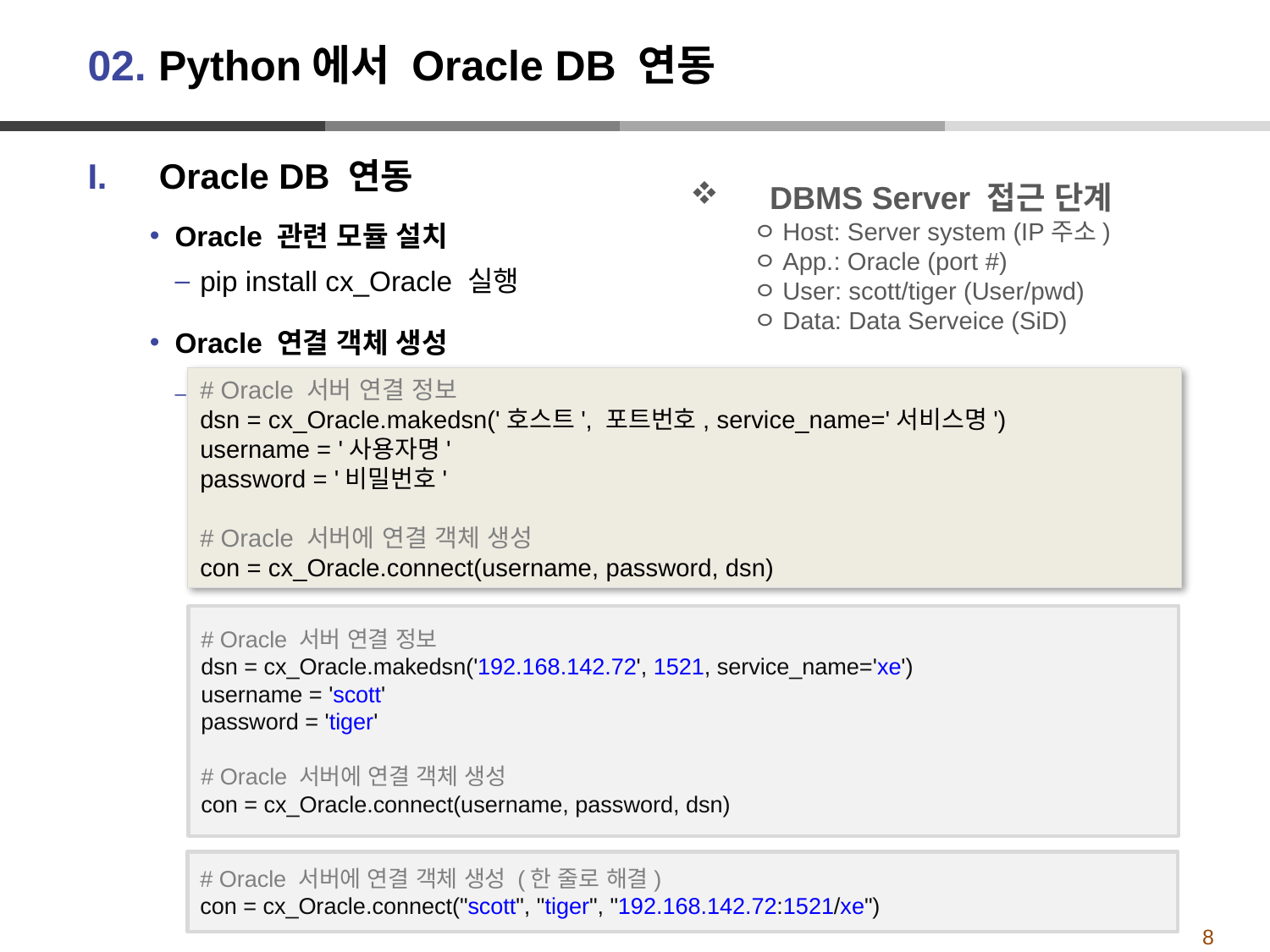

# 02. Python에서 Oracle DB 연동
Oracle DB 연동
Oracle 관련 모듈 설치
pip install cx_Oracle 실행
Oracle 연결 객체 생성

DBMS Server 접근 단계
ㅇHost: Server system (IP주소)
ㅇApp.: Oracle (port #)
ㅇUser: scott/tiger (User/pwd)
ㅇData: Data Serveice (SiD)
# Oracle 서버 연결 정보
dsn = cx_Oracle.makedsn('호스트', 포트번호, service_name='서비스명')
username = '사용자명'
password = '비밀번호'

# Oracle 서버에 연결 객체 생성
con = cx_Oracle.connect(username, password, dsn)
# Oracle 서버 연결 정보
dsn = cx_Oracle.makedsn('192.168.142.72', 1521, service_name='xe')
username = 'scott'
password = 'tiger'

# Oracle 서버에 연결 객체 생성
con = cx_Oracle.connect(username, password, dsn)
# Oracle 서버에 연결 객체 생성 (한 줄로 해결)
con = cx_Oracle.connect("scott", "tiger", "192.168.142.72:1521/xe")